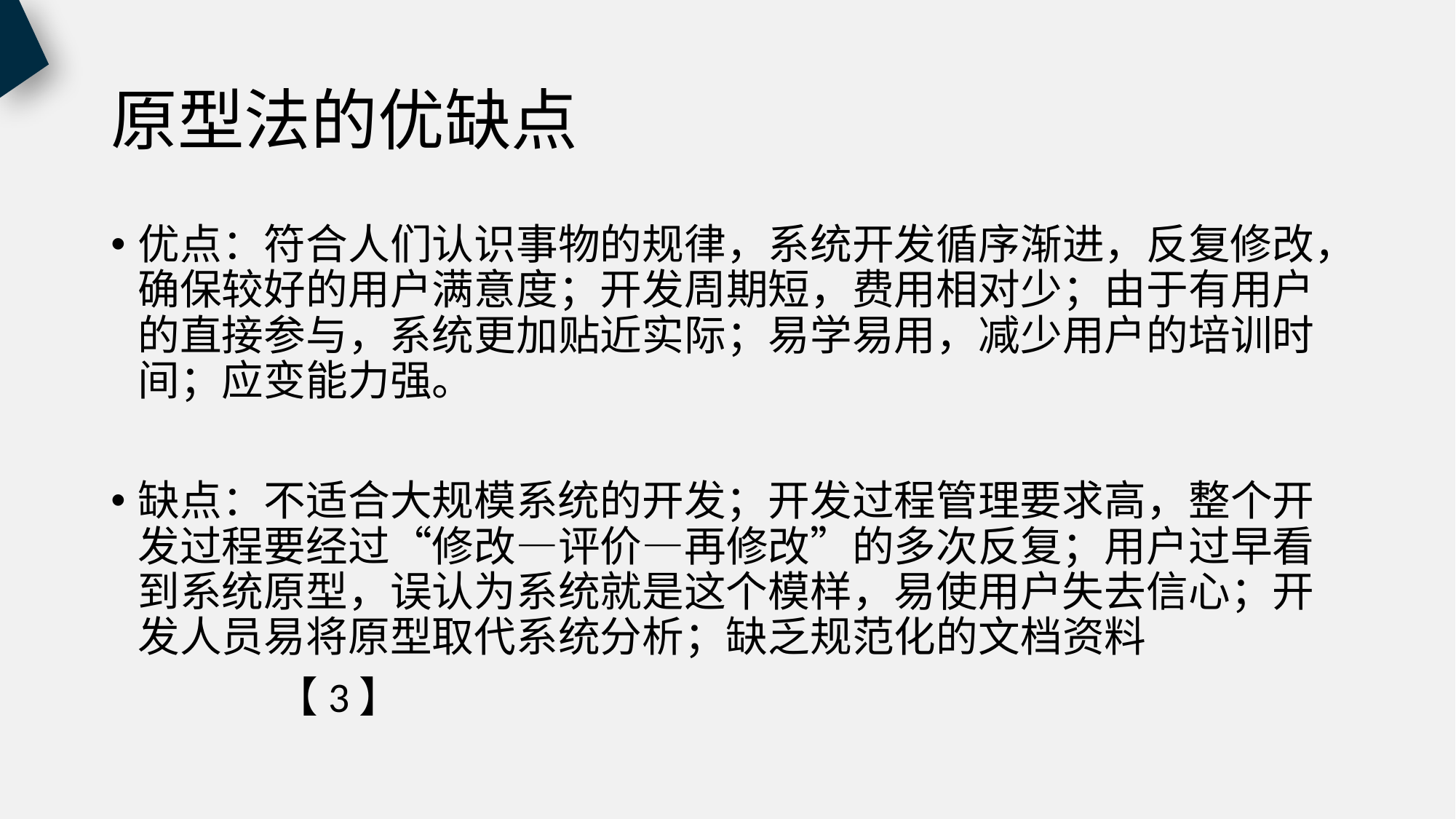

# 原型法的优缺点
优点：符合人们认识事物的规律，系统开发循序渐进，反复修改，确保较好的用户满意度；开发周期短，费用相对少；由于有用户的直接参与，系统更加贴近实际；易学易用，减少用户的培训时间；应变能力强。

缺点：不适合大规模系统的开发；开发过程管理要求高，整个开发过程要经过“修改—评价—再修改”的多次反复；用户过早看到系统原型，误认为系统就是这个模样，易使用户失去信心；开发人员易将原型取代系统分析；缺乏规范化的文档资料
										     【3】